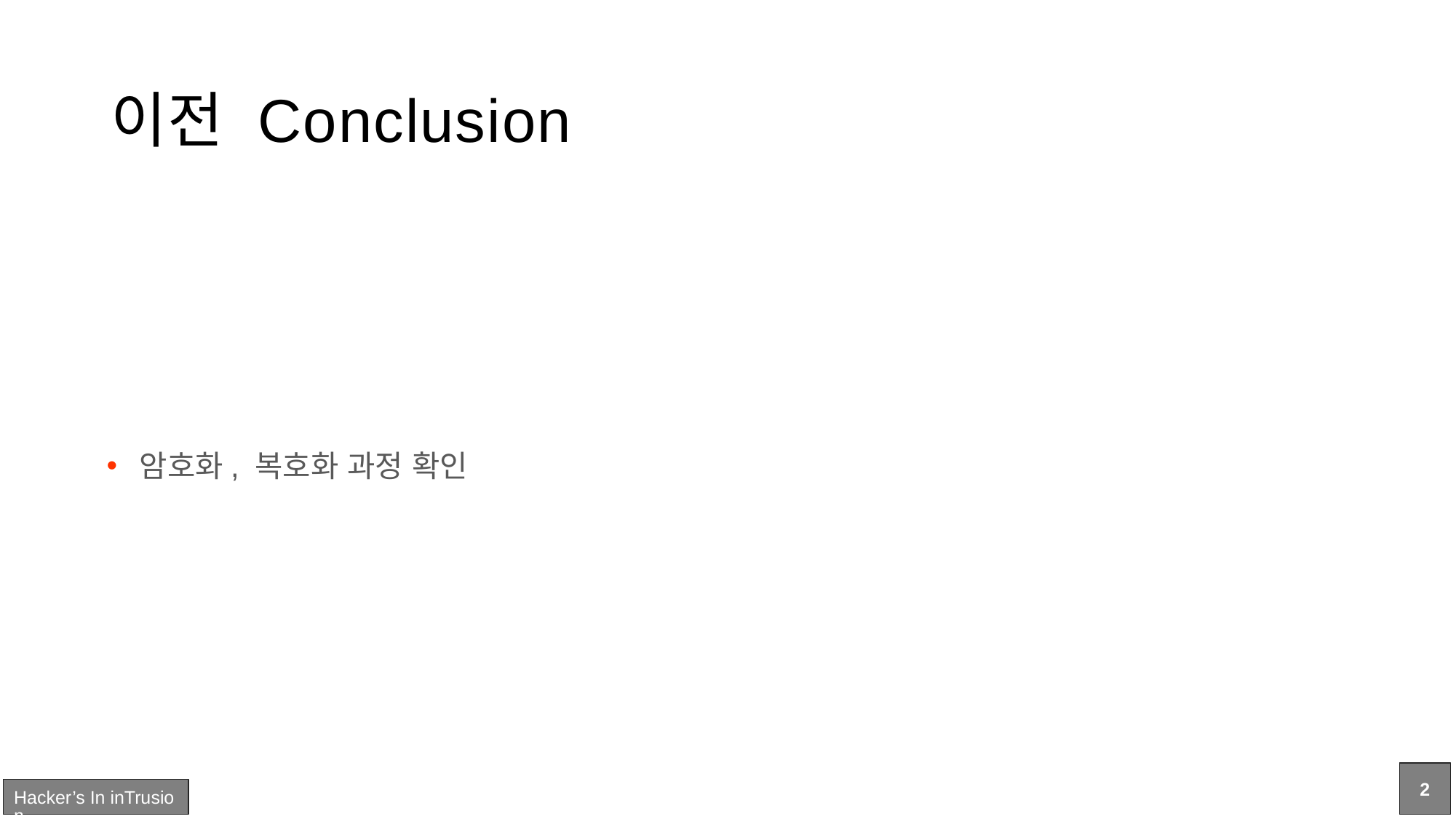

# 이전 Conclusion

암호화, 복호화 과정 확인

2
Hacker’s In inTrusion